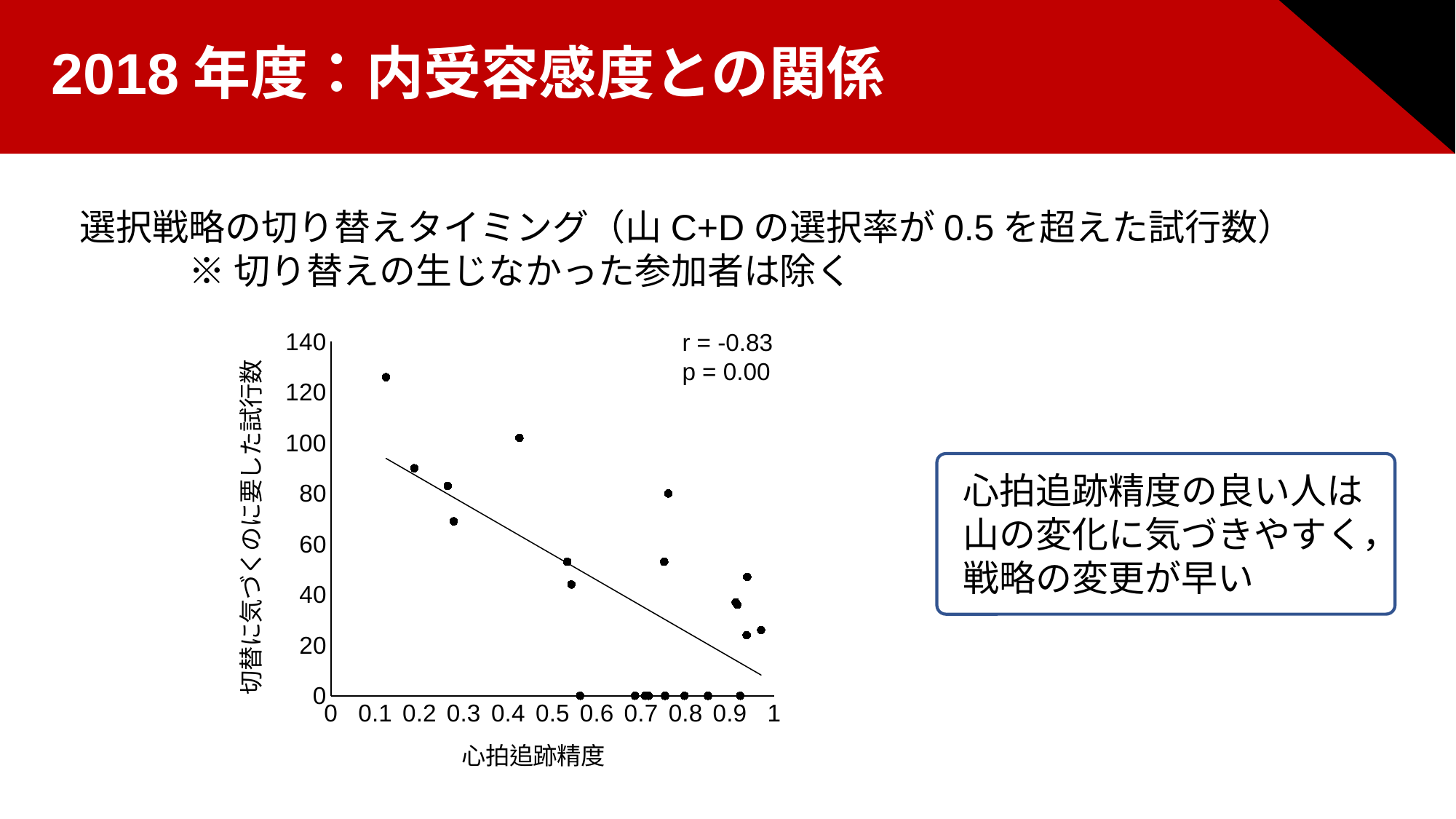

2018年度：内受容感度との関係
選択戦略の切り替えタイミング（山C+Dの選択率が0.5を超えた試行数）
	※切り替えの生じなかった参加者は除く

### Chart

| Category | 切り替えに気づくのに要した試行数（気づかなかった人を除外） |
|---|---|
r = -0.83
p = 0.00

心拍追跡精度の良い人は山の変化に気づきやすく，戦略の変更が早い